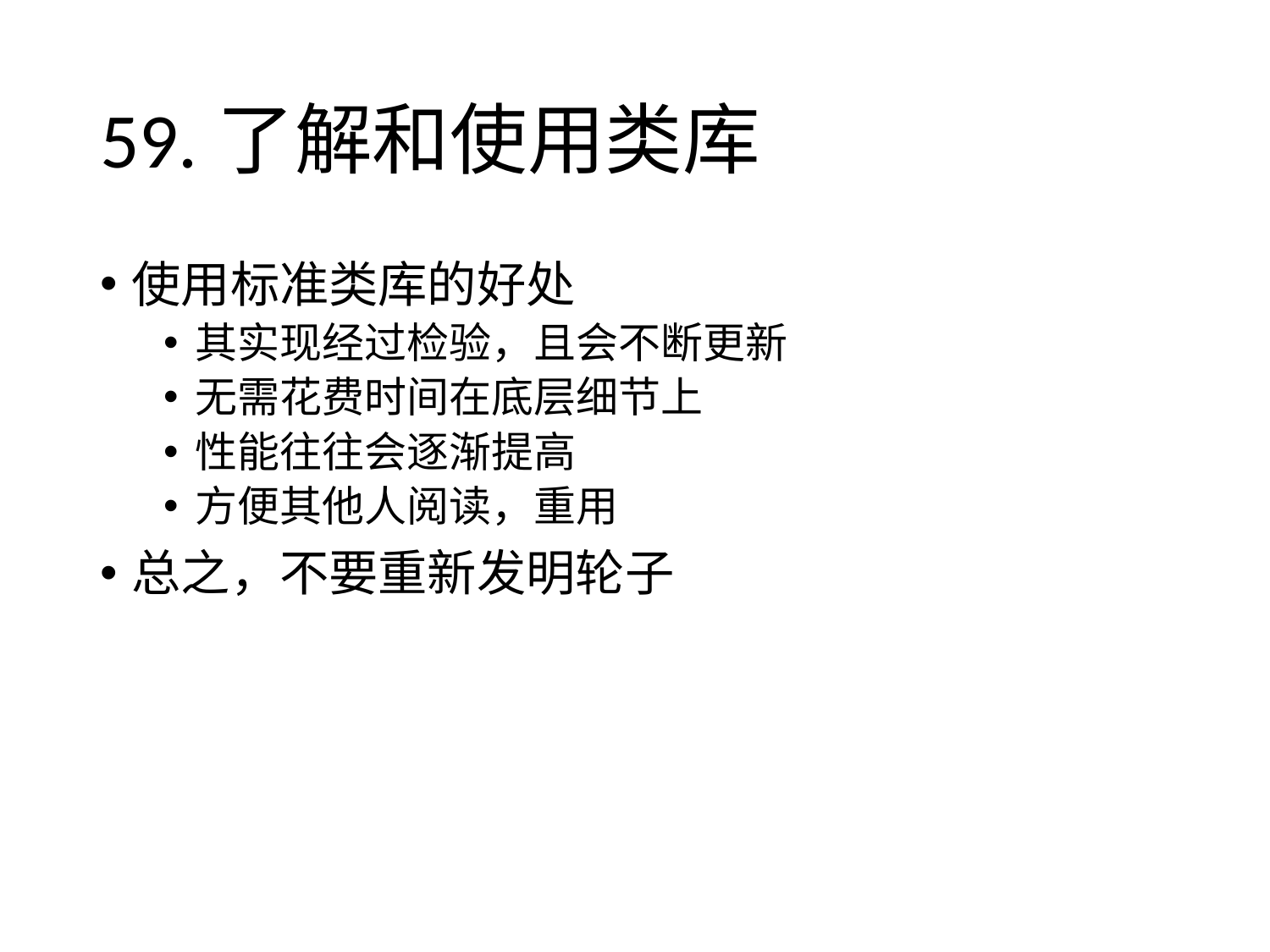

# 59.了解和使用类库
使用标准类库的好处
其实现经过检验，且会不断更新
无需花费时间在底层细节上
性能往往会逐渐提高
方便其他人阅读，重用
总之，不要重新发明轮子